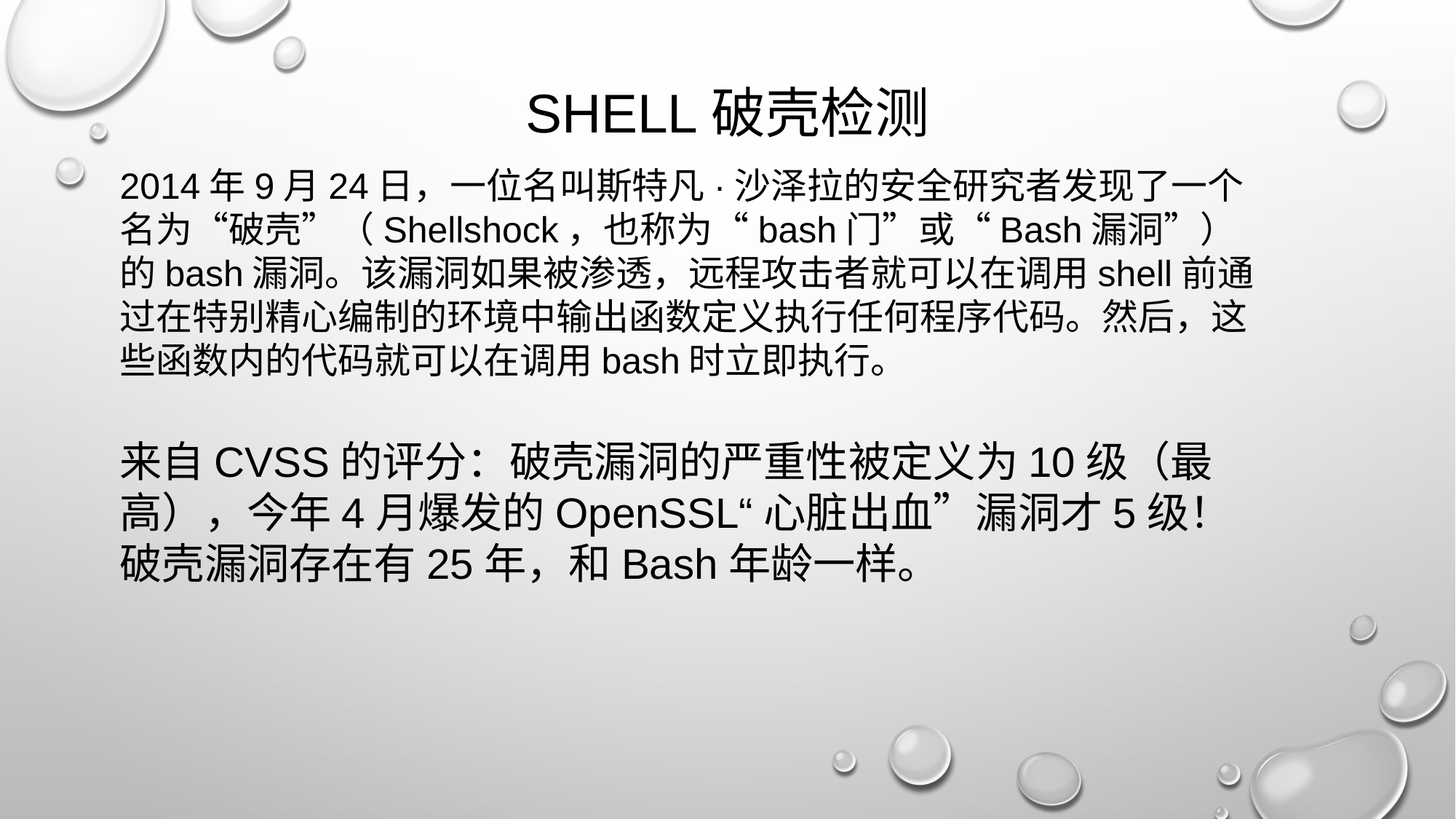

# Shell破壳检测
2014年9月24日，一位名叫斯特凡·沙泽拉的安全研究者发现了一个名为“破壳”（Shellshock，也称为“bash门”或“Bash漏洞”）的bash漏洞。该漏洞如果被渗透，远程攻击者就可以在调用shell前通过在特别精心编制的环境中输出函数定义执行任何程序代码。然后，这些函数内的代码就可以在调用bash时立即执行。
来自CVSS的评分：破壳漏洞的严重性被定义为10级（最高），今年4月爆发的OpenSSL“心脏出血”漏洞才5级！
破壳漏洞存在有25年，和Bash年龄一样。